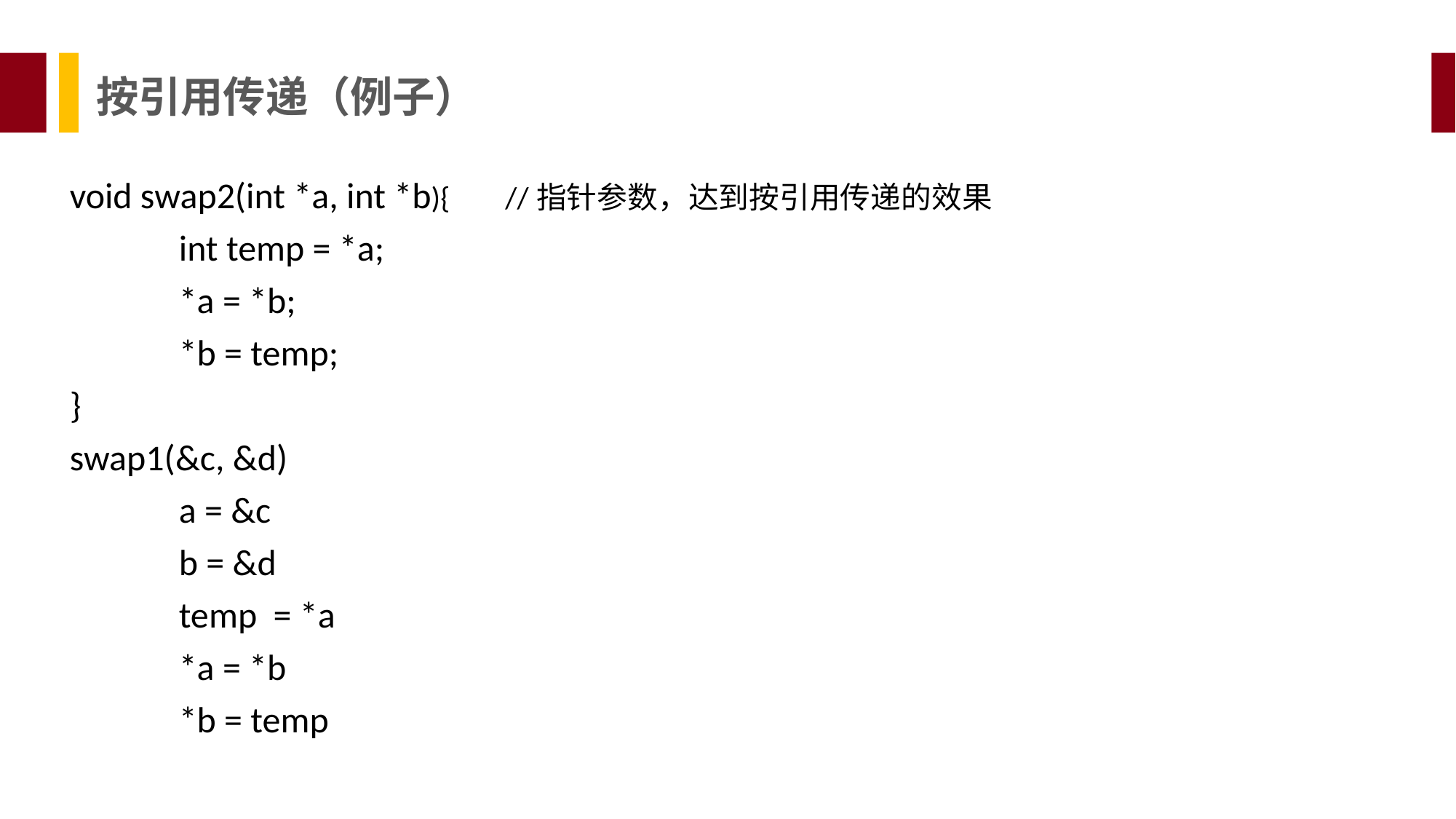

按引用传递（例子）
void swap2(int *a, int *b){        //指针参数，达到按引用传递的效果
	int temp = *a;
	*a = *b;
	*b = temp;
}
swap1(&c, &d)
	a = &c
	b = &d
	temp  = *a
	*a = *b
	*b = temp